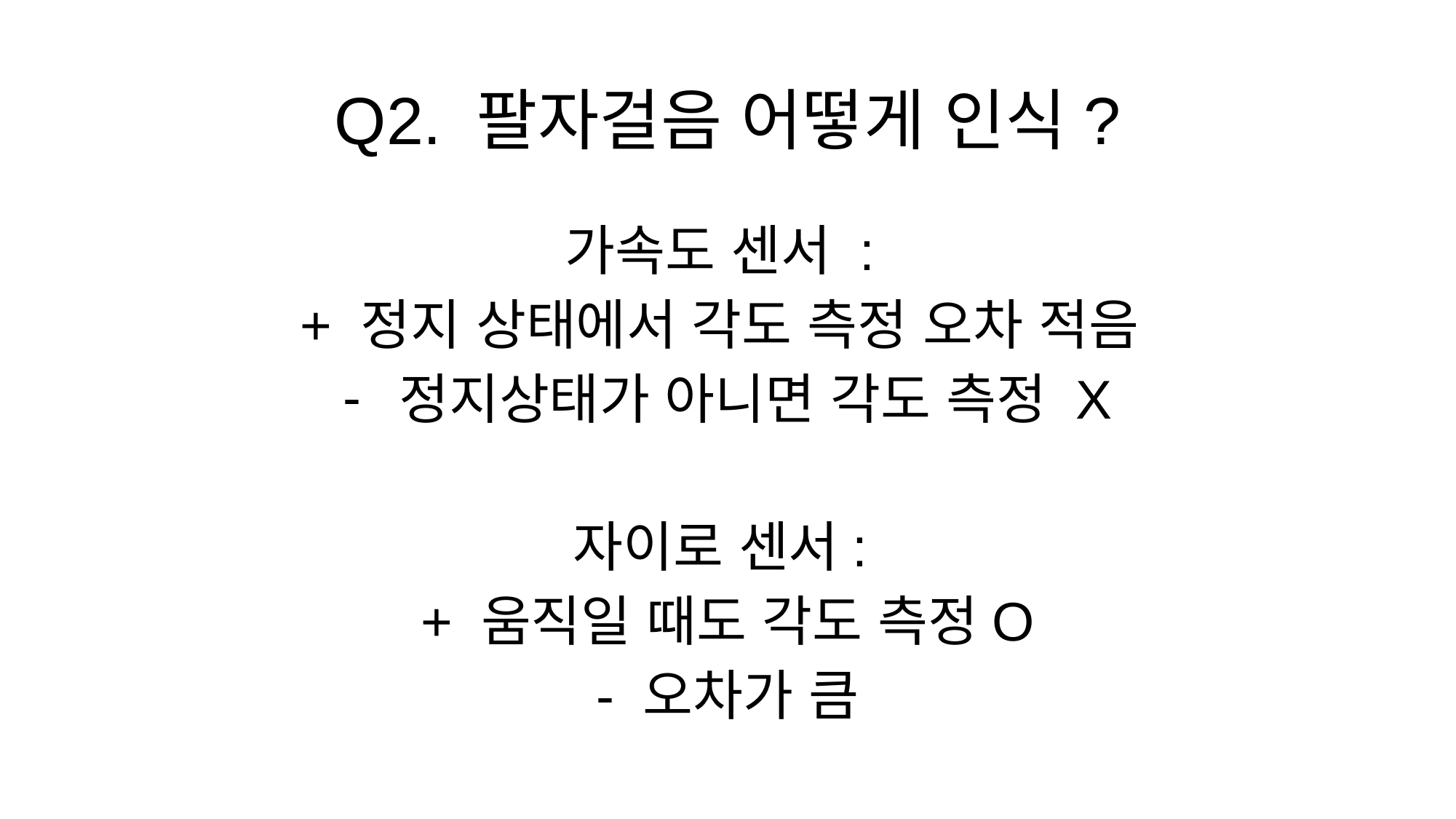

# Q2. 팔자걸음 어떻게 인식?
가속도 센서 :
+ 정지 상태에서 각도 측정 오차 적음
 정지상태가 아니면 각도 측정 X

자이로 센서:
+ 움직일 때도 각도 측정O
- 오차가 큼